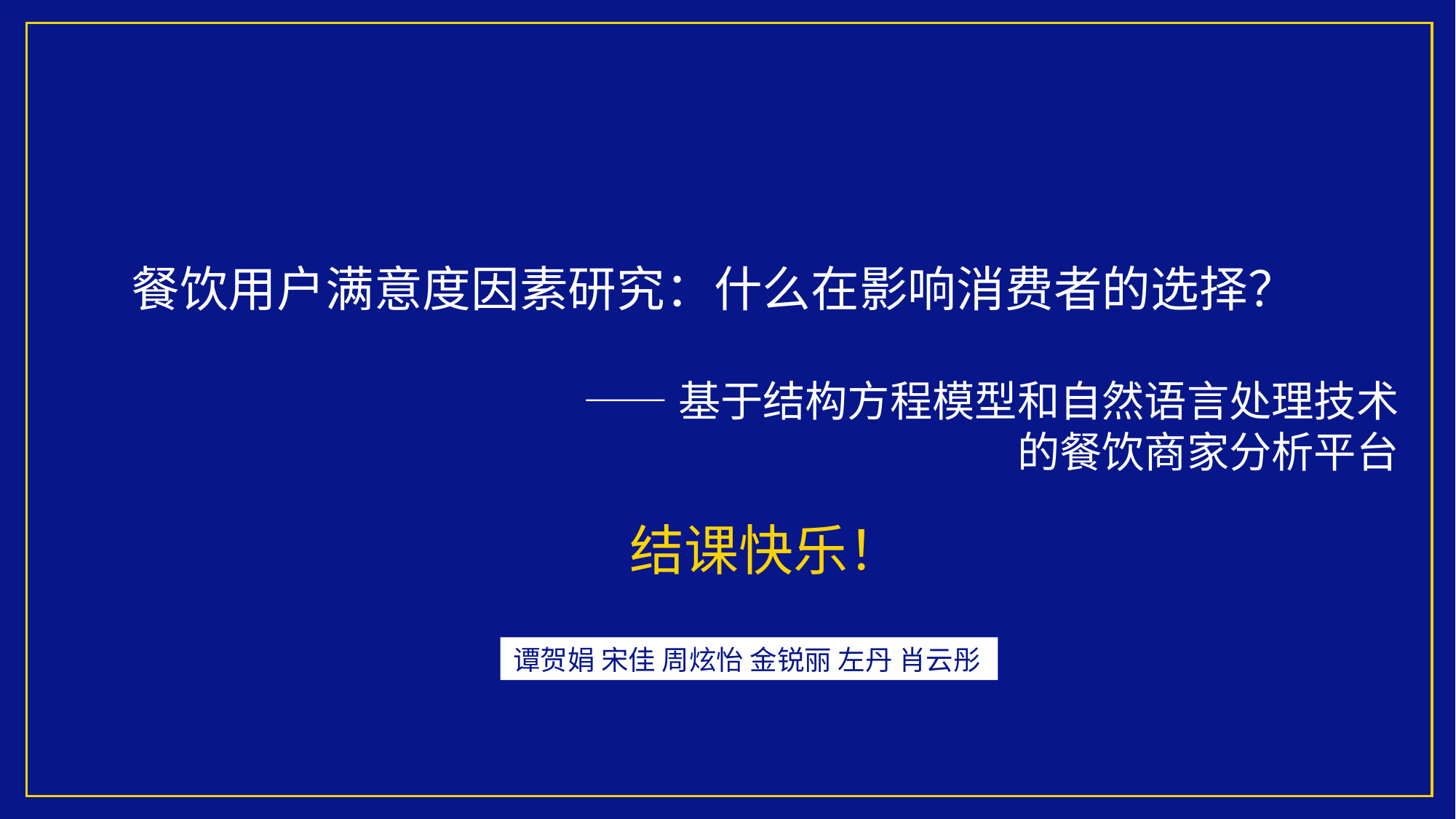

餐饮用户满意度因素研究：什么在影响消费者的选择？

——基于结构方程模型和自然语言处理技术
的餐饮商家分析平台
结课快乐！

谭贺娟 宋佳 周炫怡 金锐丽 左丹 肖云彤